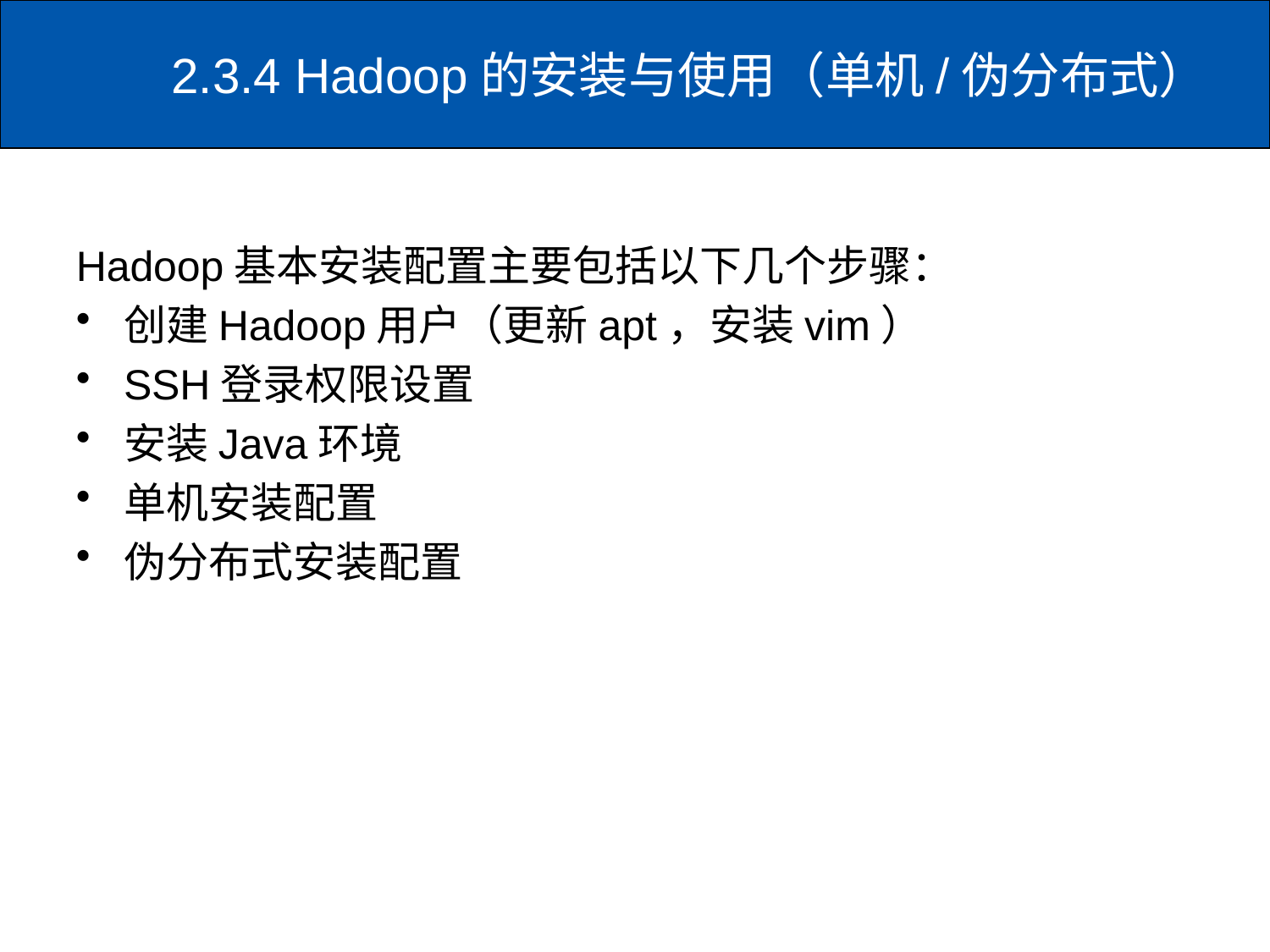

2.3.4 Hadoop的安装与使用（单机/伪分布式）
Hadoop基本安装配置主要包括以下几个步骤：
创建Hadoop用户（更新apt，安装vim）
SSH登录权限设置
安装Java环境
单机安装配置
伪分布式安装配置